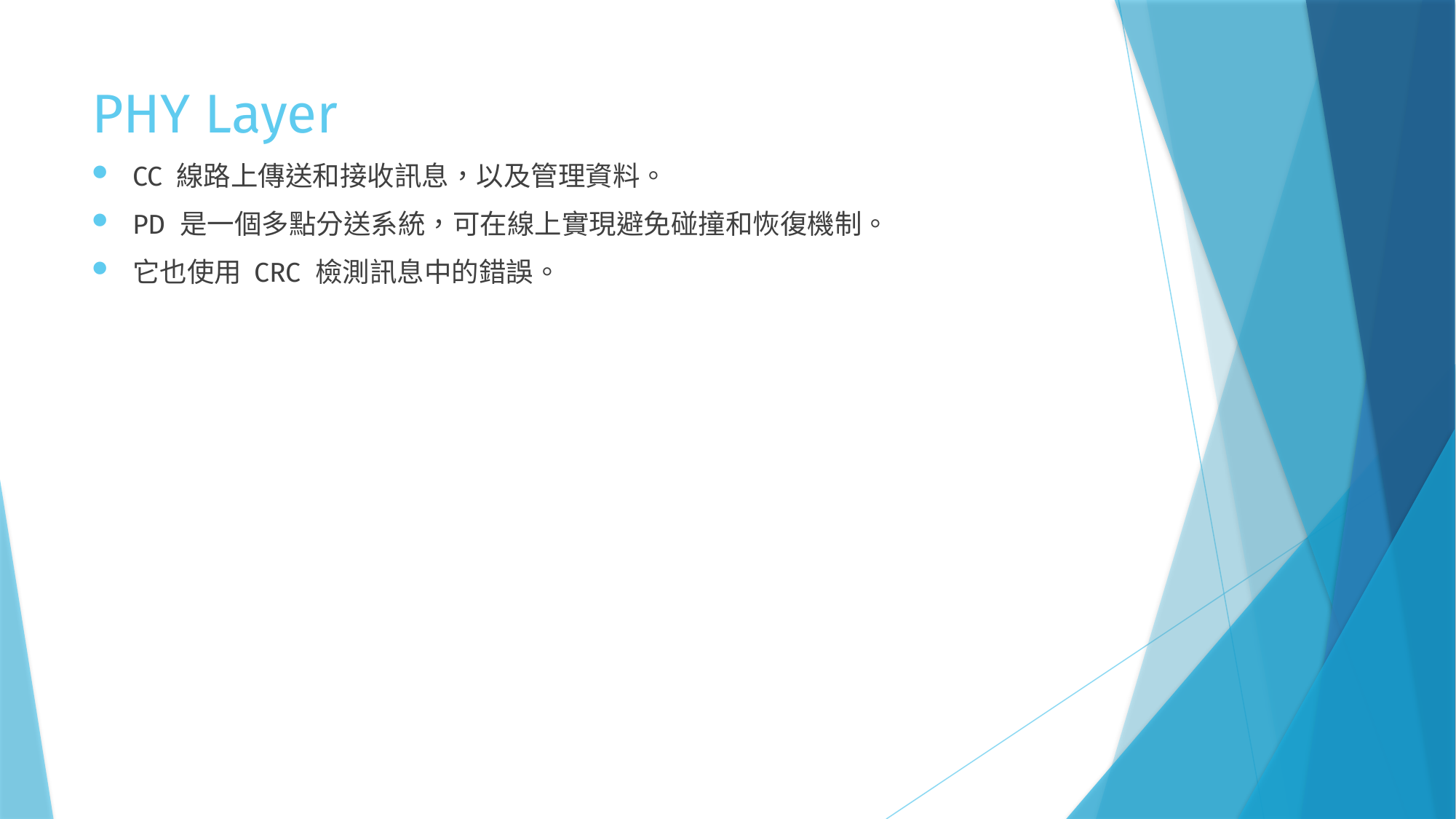

# PHY Layer
CC 線路上傳送和接收訊息，以及管理資料。
PD 是一個多點分送系統，可在線上實現避免碰撞和恢復機制。
它也使用 CRC 檢測訊息中的錯誤。